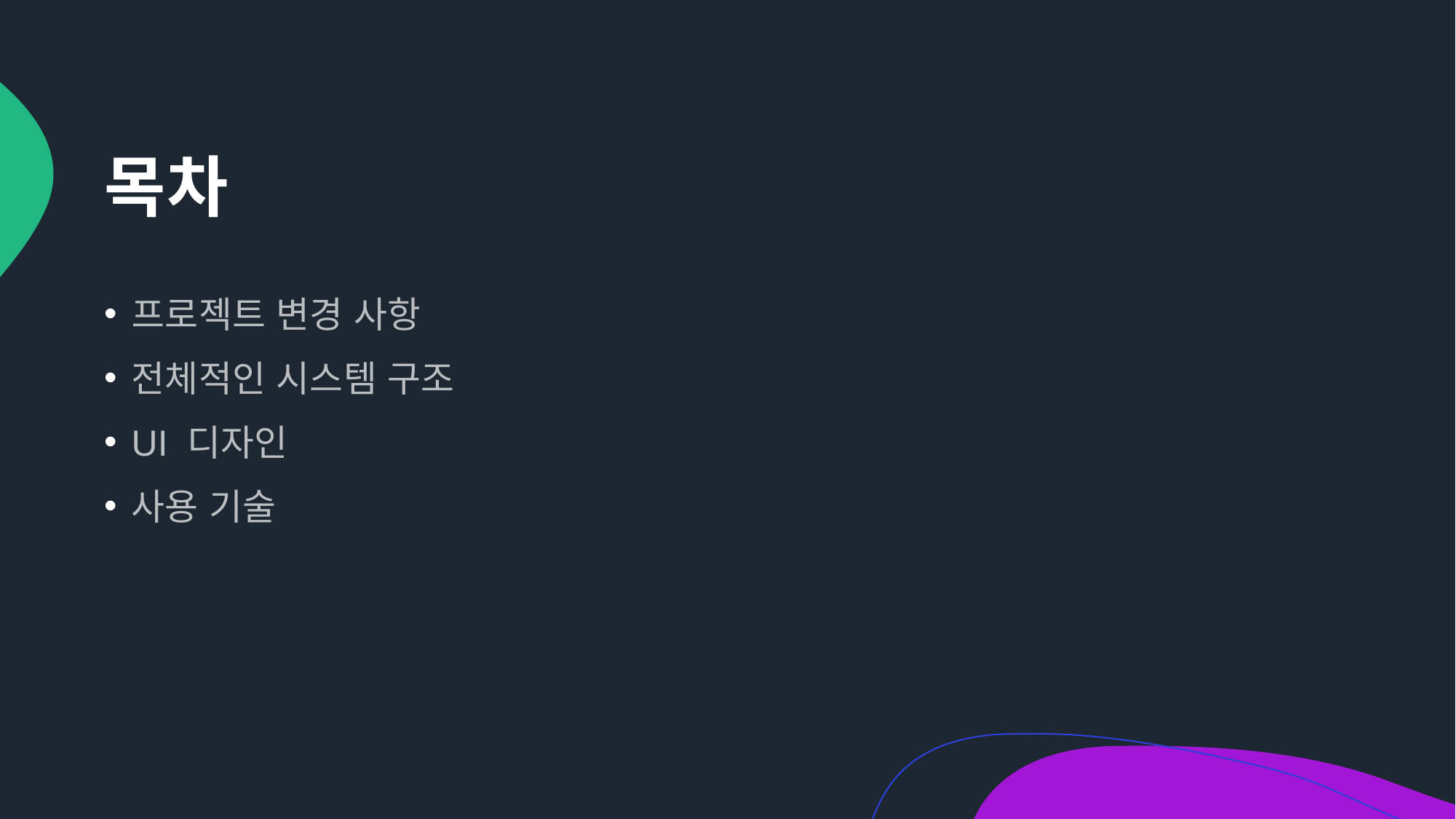

# 목차
프로젝트 변경 사항
전체적인 시스템 구조
UI 디자인
사용 기술